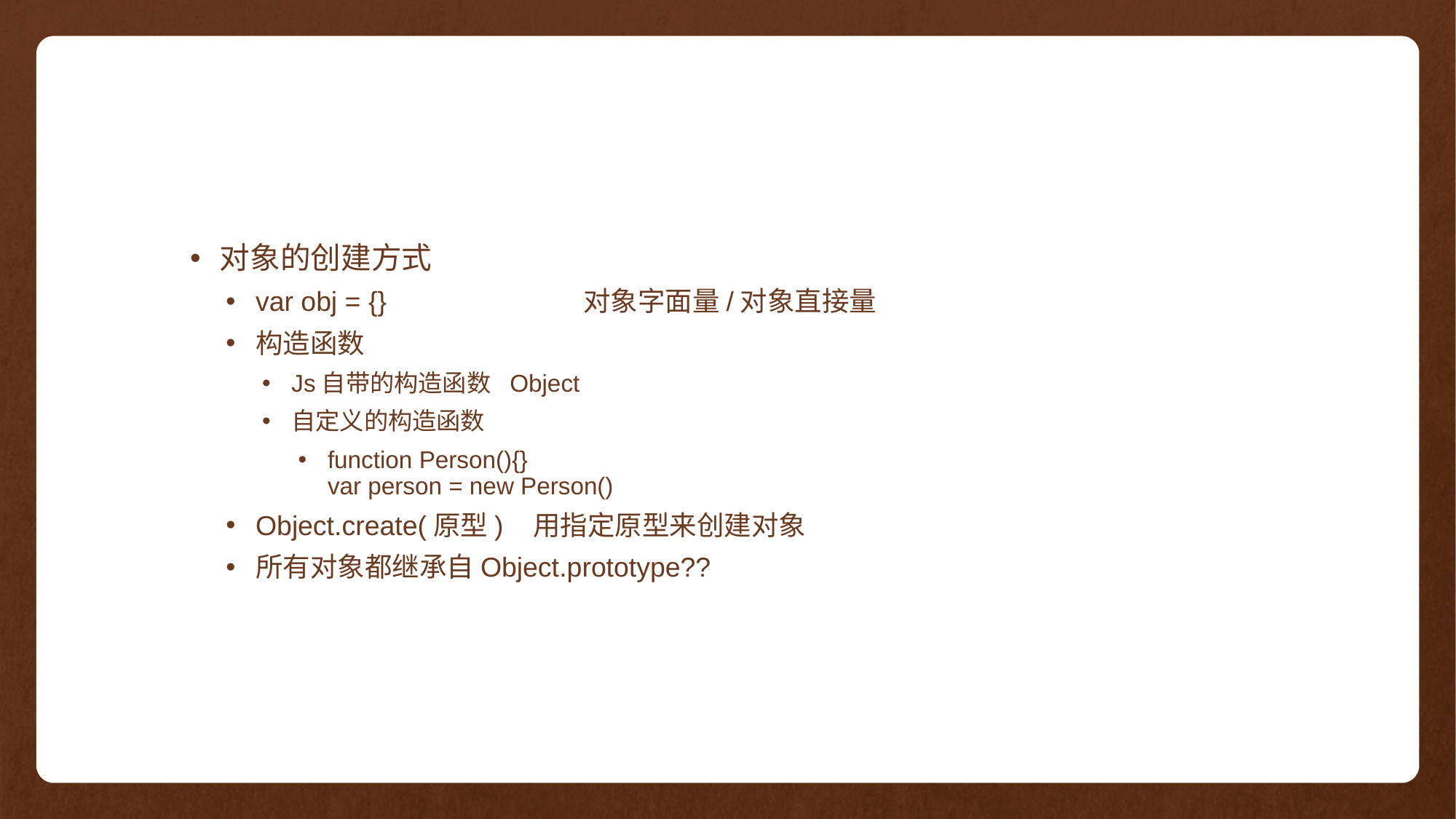

对象的创建方式
var obj = {}		对象字面量/对象直接量
构造函数
Js自带的构造函数	Object
自定义的构造函数
function Person(){}
var person = new Person()
Object.create(原型)   用指定原型来创建对象
所有对象都继承自Object.prototype??